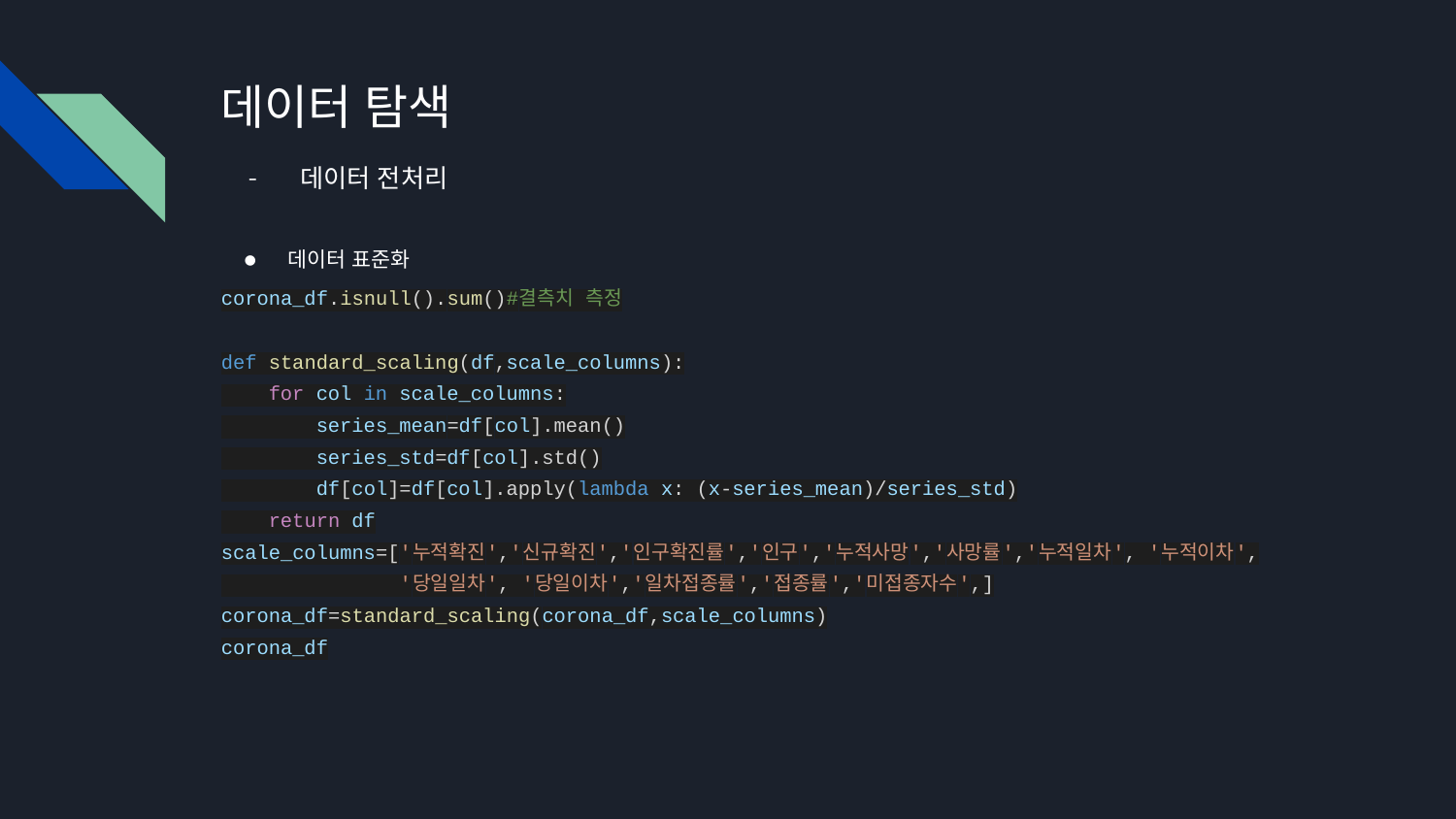

# 데이터 탐색

데이터 전처리
데이터 표준화
corona_df.isnull().sum()#결측치 측정

def standard_scaling(df,scale_columns):
    for col in scale_columns:
        series_mean=df[col].mean()
        series_std=df[col].std()
        df[col]=df[col].apply(lambda x: (x-series_mean)/series_std)
    return df
scale_columns=['누적확진','신규확진','인구확진률','인구','누적사망','사망률','누적일차', '누적이차',
               '당일일차', '당일이차','일차접종률','접종률','미접종자수',]
corona_df=standard_scaling(corona_df,scale_columns)
corona_df